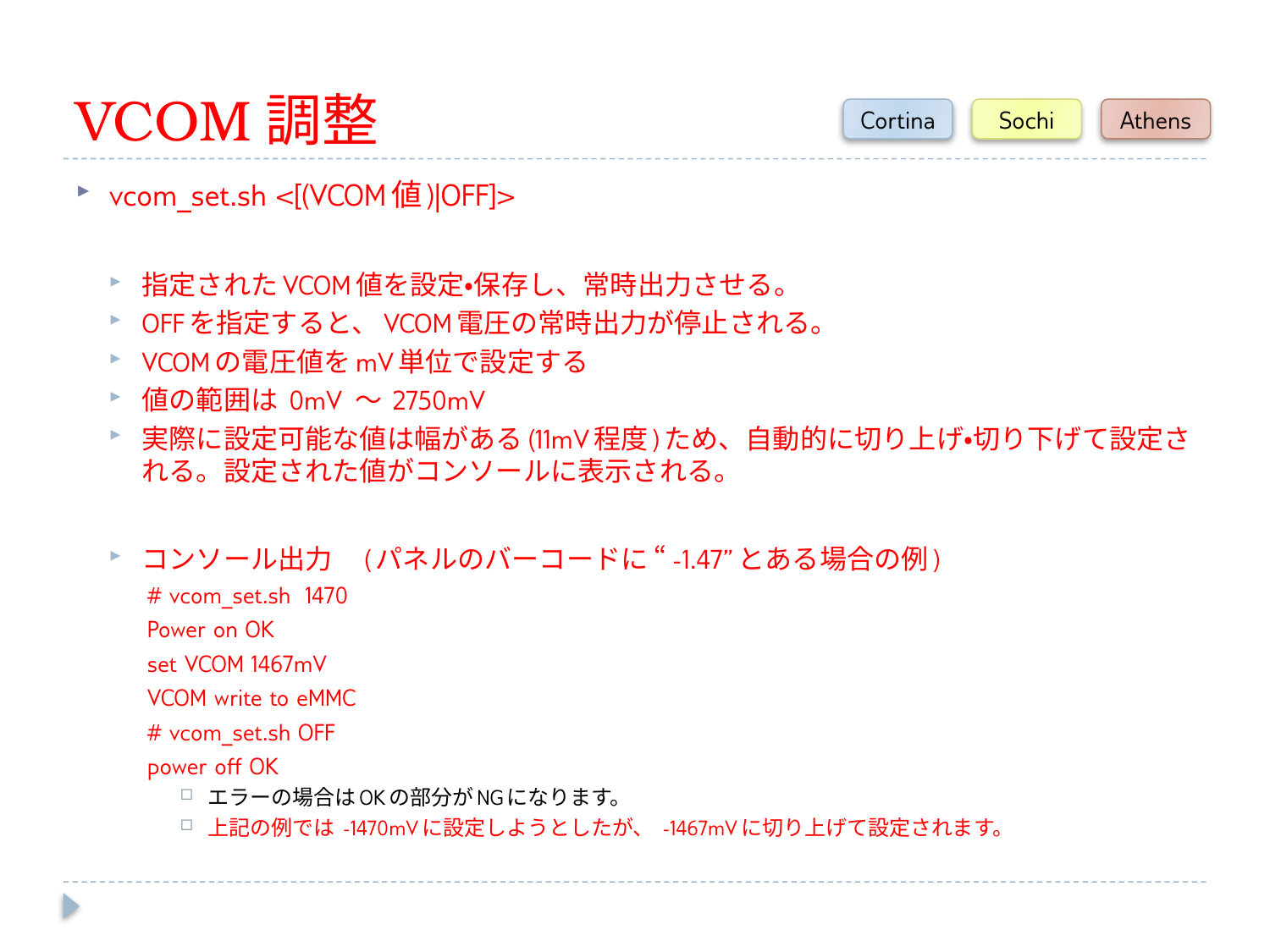

# VCOM調整
Cortina
Sochi
Athens
vcom_set.sh <[(VCOM値)|OFF]>

指定されたVCOM値を設定・保存し、常時出力させる。
OFFを指定すると、VCOM電圧の常時出力が停止される。
VCOMの電圧値をmV単位で設定する
値の範囲は 0mV ～ 2750mV
実際に設定可能な値は幅がある(11mV程度)ため、自動的に切り上げ・切り下げて設定される。設定された値がコンソールに表示される。

コンソール出力　(パネルのバーコードに “-1.47”とある場合の例)
# vcom_set.sh  1470
Power on OK
set VCOM 1467mV
VCOM write to eMMC
# vcom_set.sh OFF
power off OK
エラーの場合はOKの部分がNGになります。
上記の例では -1470mVに設定しようとしたが、 -1467mVに切り上げて設定されます。